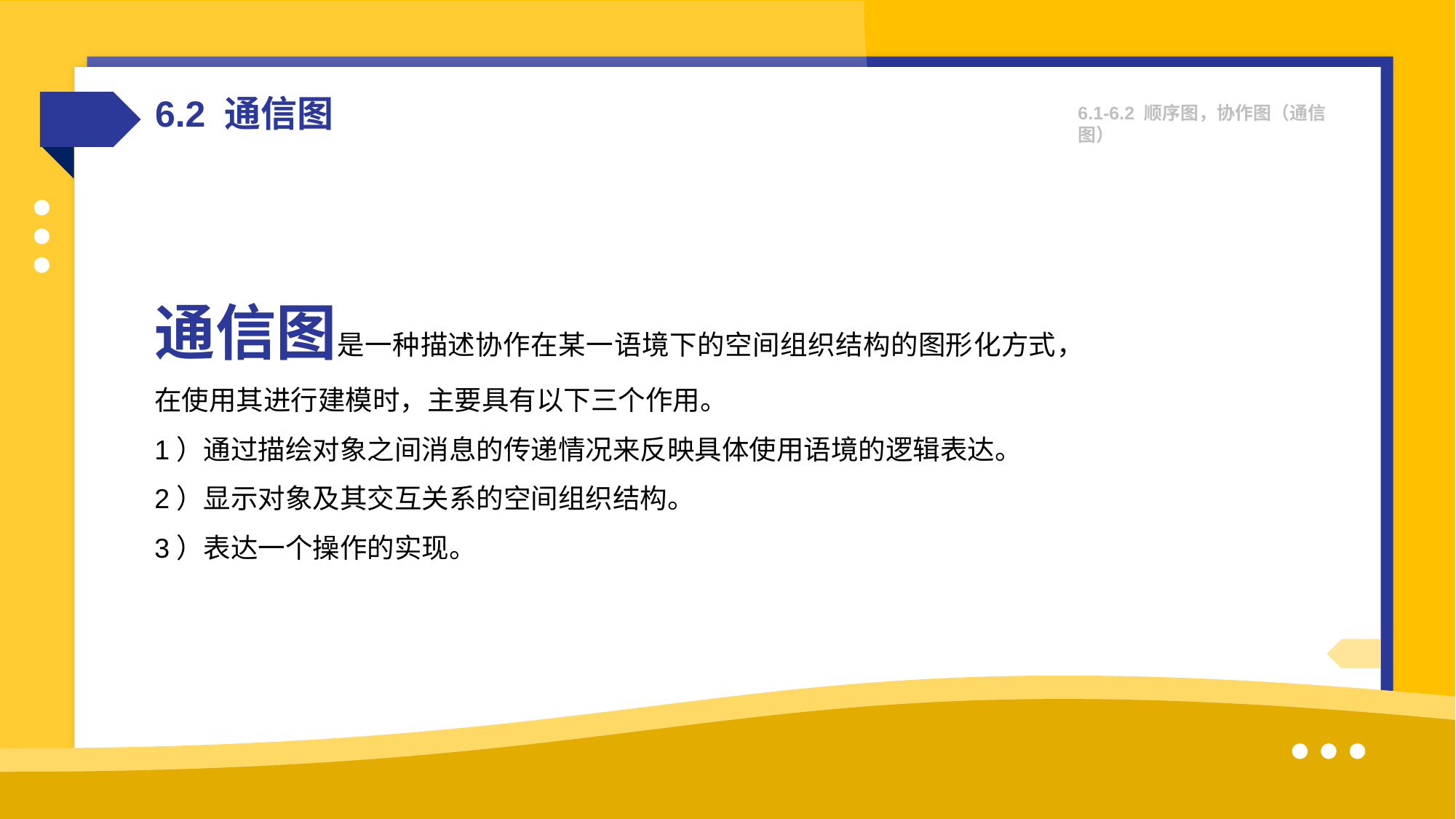

6.2 通信图
6.1-6.2 顺序图，协作图（通信图）
通信图是一种描述协作在某一语境下的空间组织结构的图形化方式，在使用其进行建模时，主要具有以下三个作用。
1）通过描绘对象之间消息的传递情况来反映具体使用语境的逻辑表达。
2）显示对象及其交互关系的空间组织结构。
3）表达一个操作的实现。